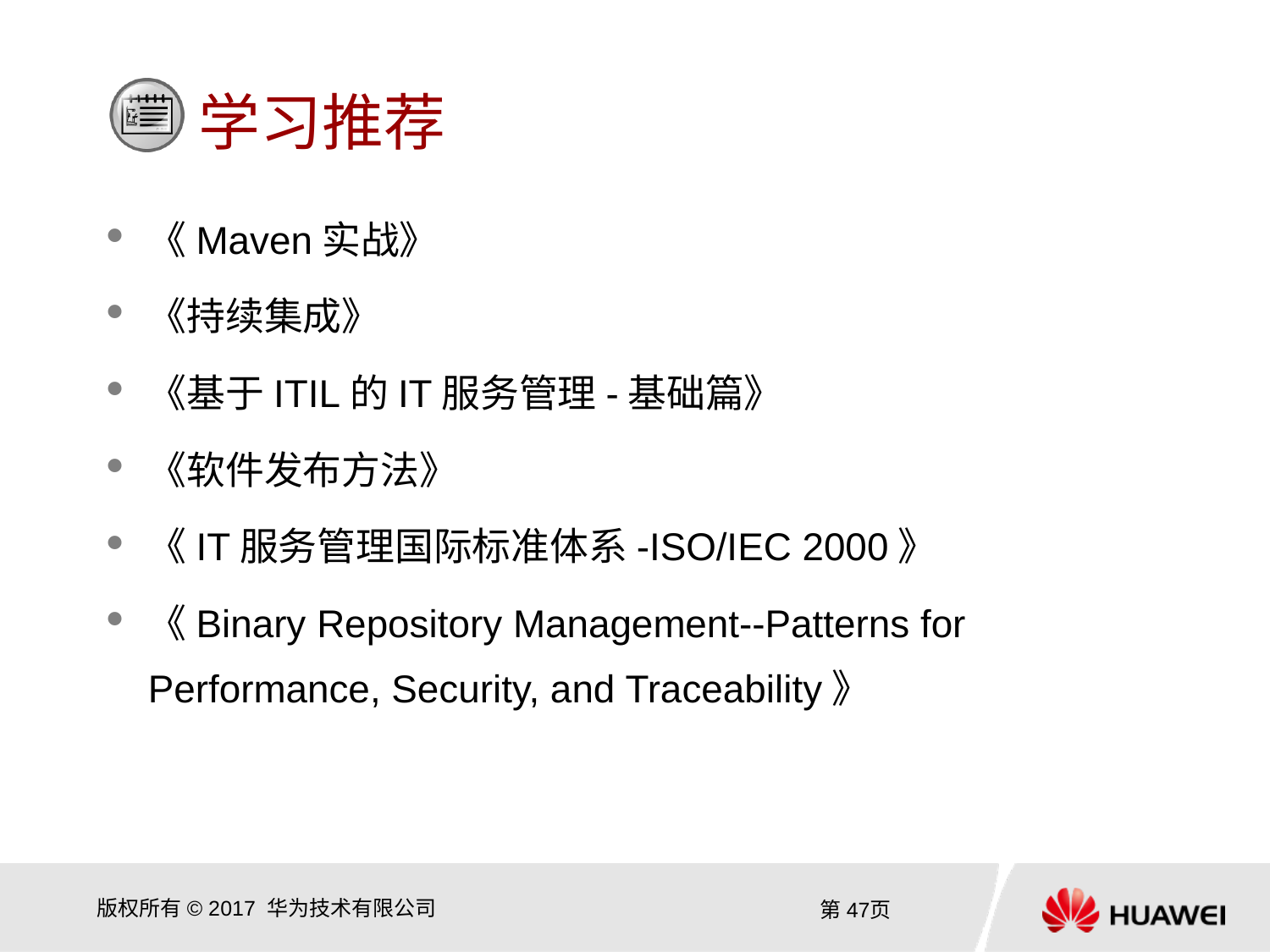

《Maven实战》
《持续集成》
《基于ITIL的IT服务管理-基础篇》
《软件发布方法》
《IT服务管理国际标准体系-ISO/IEC 2000》
《Binary Repository Management--Patterns for Performance, Security, and Traceability》